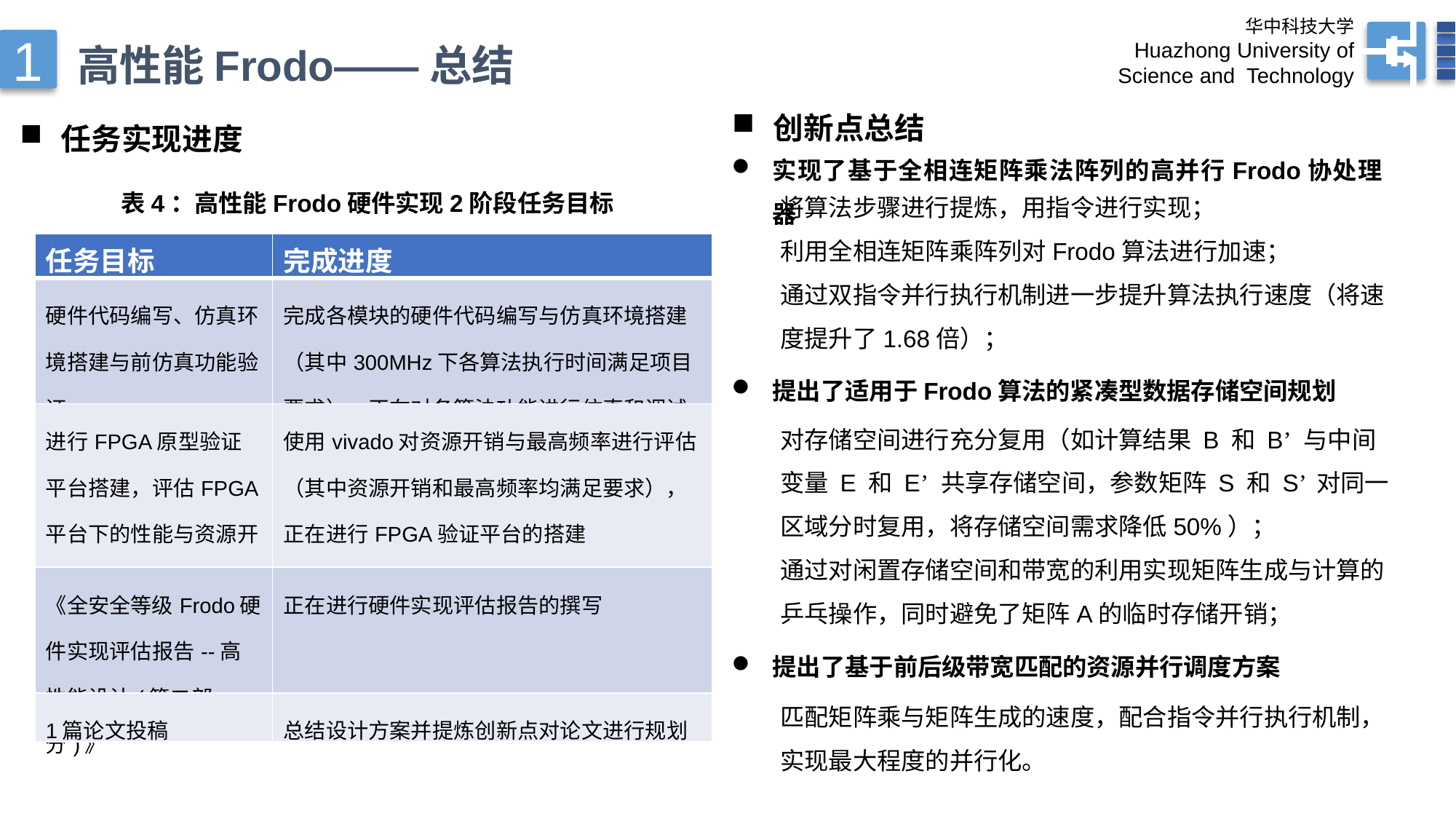

华中科技大学
Huazhong University of
 Science and  Technology

1
高性能Frodo——总结
创新点总结
任务实现进度
实现了基于全相连矩阵乘法阵列的高并行Frodo协处理器
将算法步骤进行提炼，用指令进行实现；
利用全相连矩阵乘阵列对Frodo算法进行加速；
通过双指令并行执行机制进一步提升算法执行速度（将速度提升了1.68倍）；
表4：高性能Frodo硬件实现2阶段任务目标
| 任务目标 | 完成进度 |
| --- | --- |
| 硬件代码编写、仿真环境搭建与前仿真功能验证。 | 完成各模块的硬件代码编写与仿真环境搭建（其中300MHz下各算法执行时间满足项目要求），正在对各算法功能进行仿真和调试 |
| 进行FPGA原型验证平台搭建，评估FPGA平台下的性能与资源开销。 | 使用vivado对资源开销与最高频率进行评估（其中资源开销和最高频率均满足要求），正在进行FPGA验证平台的搭建 |
| 《全安全等级Frodo硬件实现评估报告--高性能设计(第二部分)》 | 正在进行硬件实现评估报告的撰写 |
| 1篇论文投稿 | 总结设计方案并提炼创新点对论文进行规划 |
提出了适用于Frodo算法的紧凑型数据存储空间规划
对存储空间进行充分复用（如计算结果 B 和 B’ 与中间变量 E 和 E’ 共享存储空间，参数矩阵 S 和 S’ 对同一区域分时复用，将存储空间需求降低50%）；
通过对闲置存储空间和带宽的利用实现矩阵生成与计算的乒乓操作，同时避免了矩阵A的临时存储开销；
提出了基于前后级带宽匹配的资源并行调度方案
匹配矩阵乘与矩阵生成的速度，配合指令并行执行机制，实现最大程度的并行化。